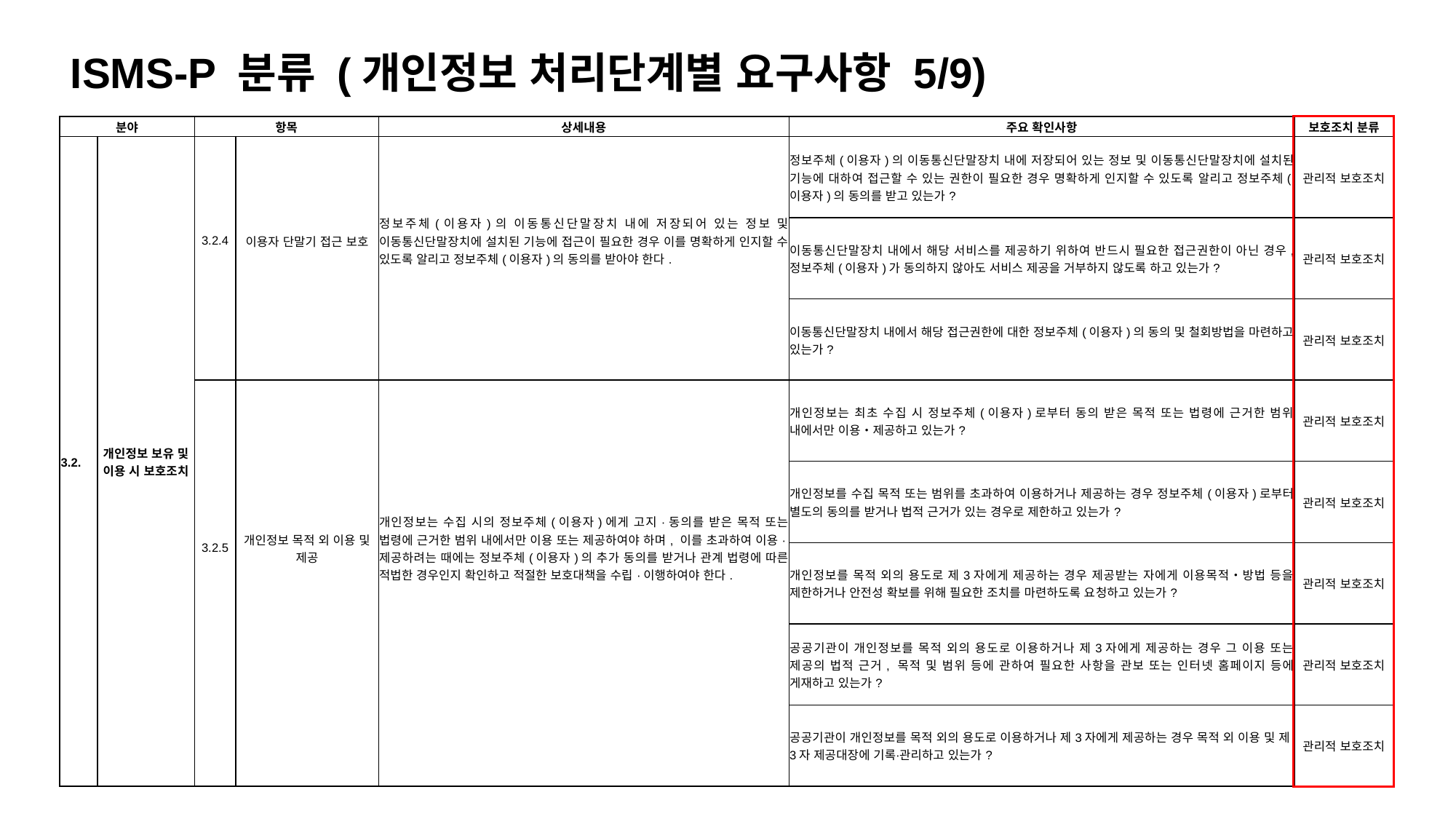

ISMS-P 분류 (개인정보 처리단계별 요구사항 5/9)
| 분야 |  | 항목 |  | 상세내용 | 주요 확인사항 | 보호조치 분류 |
| --- | --- | --- | --- | --- | --- | --- |
| 3.2. | 개인정보 보유 및 이용 시 보호조치 | 3.2.4 | 이용자 단말기 접근 보호 | 정보주체(이용자)의 이동통신단말장치 내에 저장되어 있는 정보 및 이동통신단말장치에 설치된 기능에 접근이 필요한 경우 이를 명확하게 인지할 수 있도록 알리고 정보주체(이용자)의 동의를 받아야 한다. | 정보주체(이용자)의 이동통신단말장치 내에 저장되어 있는 정보 및 이동통신단말장치에 설치된 기능에 대하여 접근할 수 있는 권한이 필요한 경우 명확하게 인지할 수 있도록 알리고 정보주체(이용자)의 동의를 받고 있는가? | 관리적 보호조치 |
|  |  |  |  |  | 이동통신단말장치 내에서 해당 서비스를 제공하기 위하여 반드시 필요한 접근권한이 아닌 경우, 정보주체(이용자)가 동의하지 않아도 서비스 제공을 거부하지 않도록 하고 있는가? | 관리적 보호조치 |
|  |  |  |  |  | 이동통신단말장치 내에서 해당 접근권한에 대한 정보주체(이용자)의 동의 및 철회방법을 마련하고 있는가? | 관리적 보호조치 |
|  |  | 3.2.5 | 개인정보 목적 외 이용 및 제공 | 개인정보는 수집 시의 정보주체(이용자)에게 고지·동의를 받은 목적 또는 법령에 근거한 범위 내에서만 이용 또는 제공하여야 하며, 이를 초과하여 이용·제공하려는 때에는 정보주체(이용자)의 추가 동의를 받거나 관계 법령에 따른 적법한 경우인지 확인하고 적절한 보호대책을 수립·이행하여야 한다. | 개인정보는 최초 수집 시 정보주체(이용자)로부터 동의 받은 목적 또는 법령에 근거한 범위 내에서만 이용‧제공하고 있는가? | 관리적 보호조치 |
|  |  |  |  |  | 개인정보를 수집 목적 또는 범위를 초과하여 이용하거나 제공하는 경우 정보주체(이용자)로부터 별도의 동의를 받거나 법적 근거가 있는 경우로 제한하고 있는가? | 관리적 보호조치 |
|  |  |  |  |  | 개인정보를 목적 외의 용도로 제3자에게 제공하는 경우 제공받는 자에게 이용목적‧방법 등을 제한하거나 안전성 확보를 위해 필요한 조치를 마련하도록 요청하고 있는가? | 관리적 보호조치 |
|  |  |  |  |  | 공공기관이 개인정보를 목적 외의 용도로 이용하거나 제3자에게 제공하는 경우 그 이용 또는 제공의 법적 근거, 목적 및 범위 등에 관하여 필요한 사항을 관보 또는 인터넷 홈페이지 등에 게재하고 있는가? | 관리적 보호조치 |
|  |  |  |  |  | 공공기관이 개인정보를 목적 외의 용도로 이용하거나 제3자에게 제공하는 경우 목적 외 이용 및 제3자 제공대장에 기록∙관리하고 있는가? | 관리적 보호조치 |